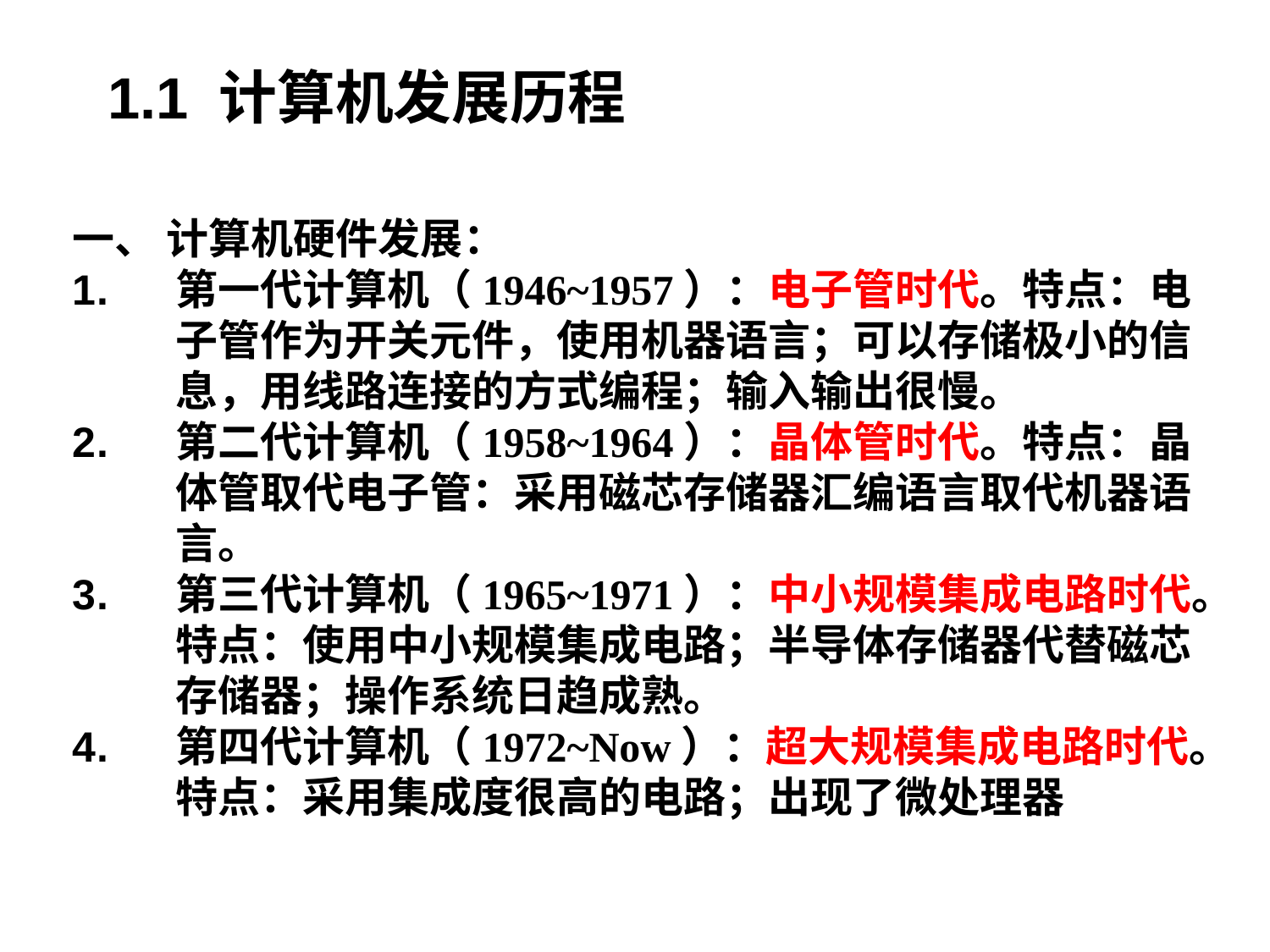

# 1.1 计算机发展历程
一、 计算机硬件发展：
第一代计算机（1946~1957）：电子管时代。特点：电子管作为开关元件，使用机器语言；可以存储极小的信息，用线路连接的方式编程；输入输出很慢。
第二代计算机（1958~1964）：晶体管时代。特点：晶体管取代电子管：采用磁芯存储器汇编语言取代机器语言。
第三代计算机（1965~1971）：中小规模集成电路时代。特点：使用中小规模集成电路；半导体存储器代替磁芯存储器；操作系统日趋成熟。
第四代计算机（1972~Now）：超大规模集成电路时代。特点：采用集成度很高的电路；出现了微处理器